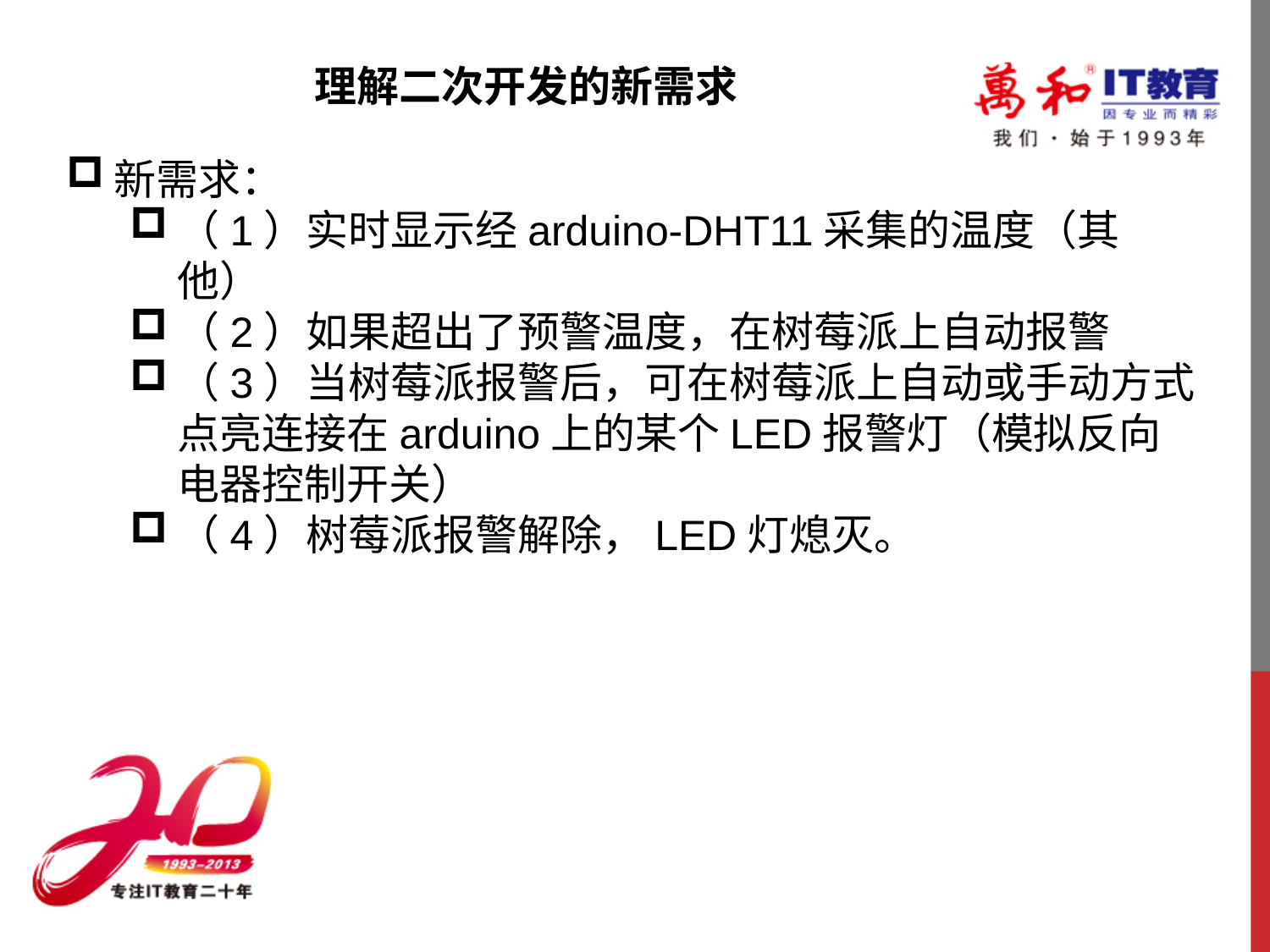

理解二次开发的新需求
新需求：
（1）实时显示经arduino-DHT11采集的温度（其他）
（2）如果超出了预警温度，在树莓派上自动报警
（3）当树莓派报警后，可在树莓派上自动或手动方式点亮连接在arduino上的某个LED报警灯（模拟反向电器控制开关）
（4）树莓派报警解除，LED灯熄灭。